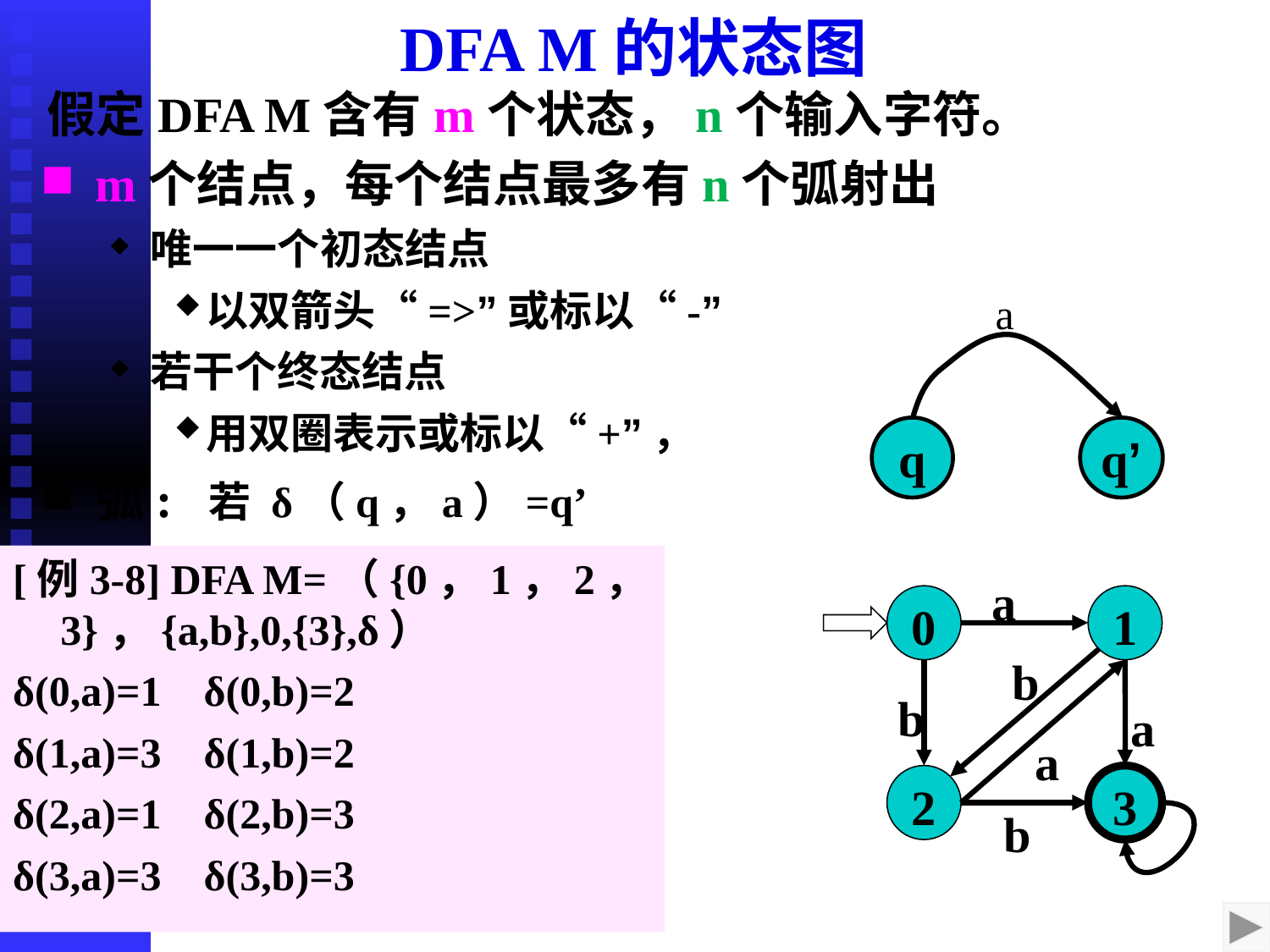

DFA M的状态图
假定DFA M含有m个状态，n个输入字符。
m个结点，每个结点最多有n个弧射出
唯一一个初态结点
以双箭头“=>”或标以“-”
若干个终态结点
用双圈表示或标以“+”，
弧:  若 δ（q，a）=q’
a

q
q’
[例3-8] DFA M=（{0，1，2，3}，{a,b},0,{3},δ）
δ(0,a)=1    δ(0,b)=2
δ(1,a)=3    δ(1,b)=2
δ(2,a)=1    δ(2,b)=3
δ(3,a)=3    δ(3,b)=3

a
0
1

b
b
a
a
2
3
b
2020/10/7
2020/10/7